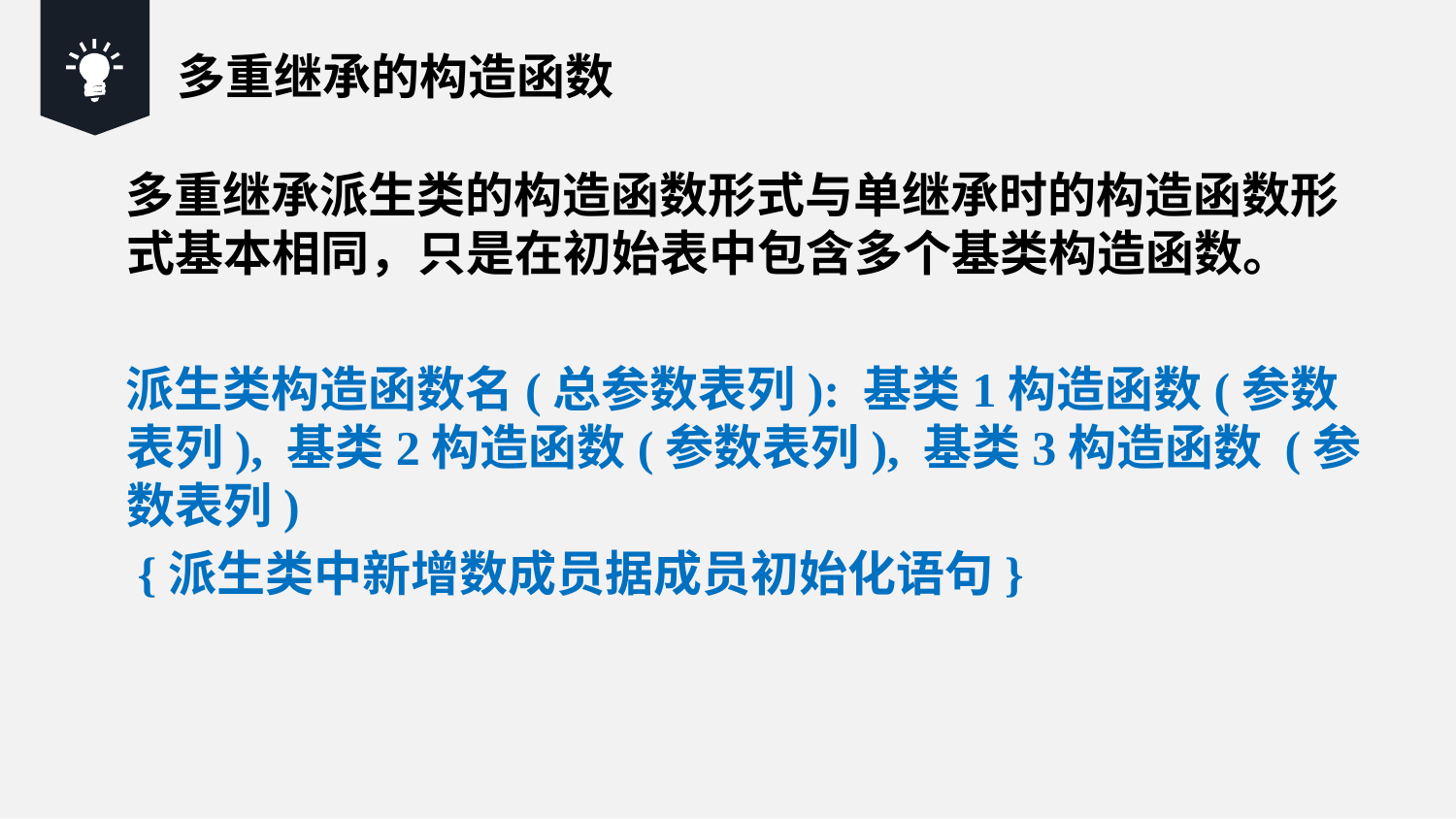

多重继承的构造函数
多重继承派生类的构造函数形式与单继承时的构造函数形式基本相同，只是在初始表中包含多个基类构造函数。

派生类构造函数名(总参数表列): 基类1构造函数(参数表列), 基类2构造函数(参数表列), 基类3构造函数 (参数表列)
 {派生类中新增数成员据成员初始化语句}